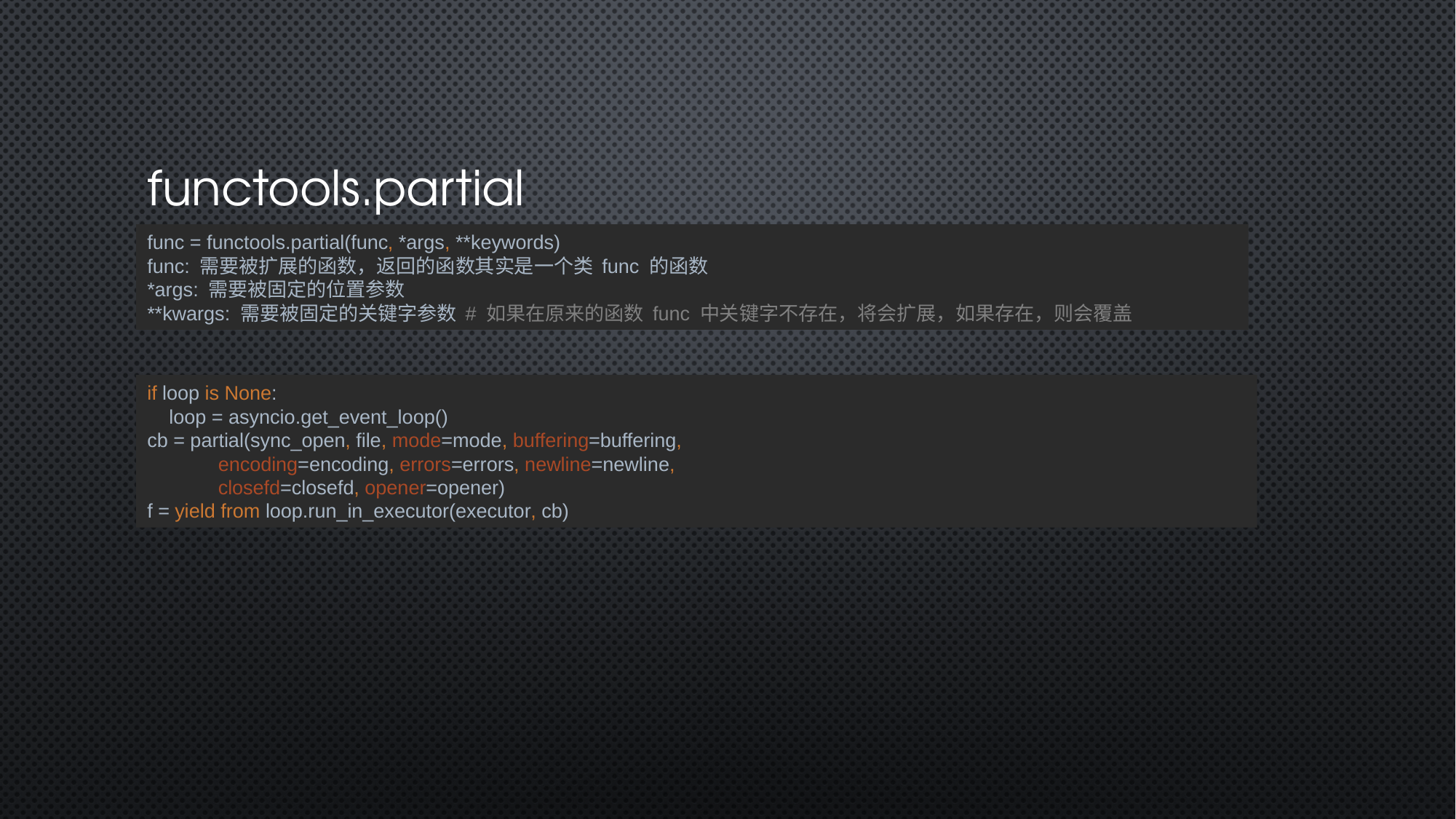

# functools.partial
func = functools.partial(func, *args, **keywords)
func: 需要被扩展的函数，返回的函数其实是一个类 func 的函数
*args: 需要被固定的位置参数
**kwargs: 需要被固定的关键字参数 # 如果在原来的函数 func 中关键字不存在，将会扩展，如果存在，则会覆盖
if loop is None:
    loop = asyncio.get_event_loop()
cb = partial(sync_open, file, mode=mode, buffering=buffering,
             encoding=encoding, errors=errors, newline=newline,
             closefd=closefd, opener=opener)
f = yield from loop.run_in_executor(executor, cb)